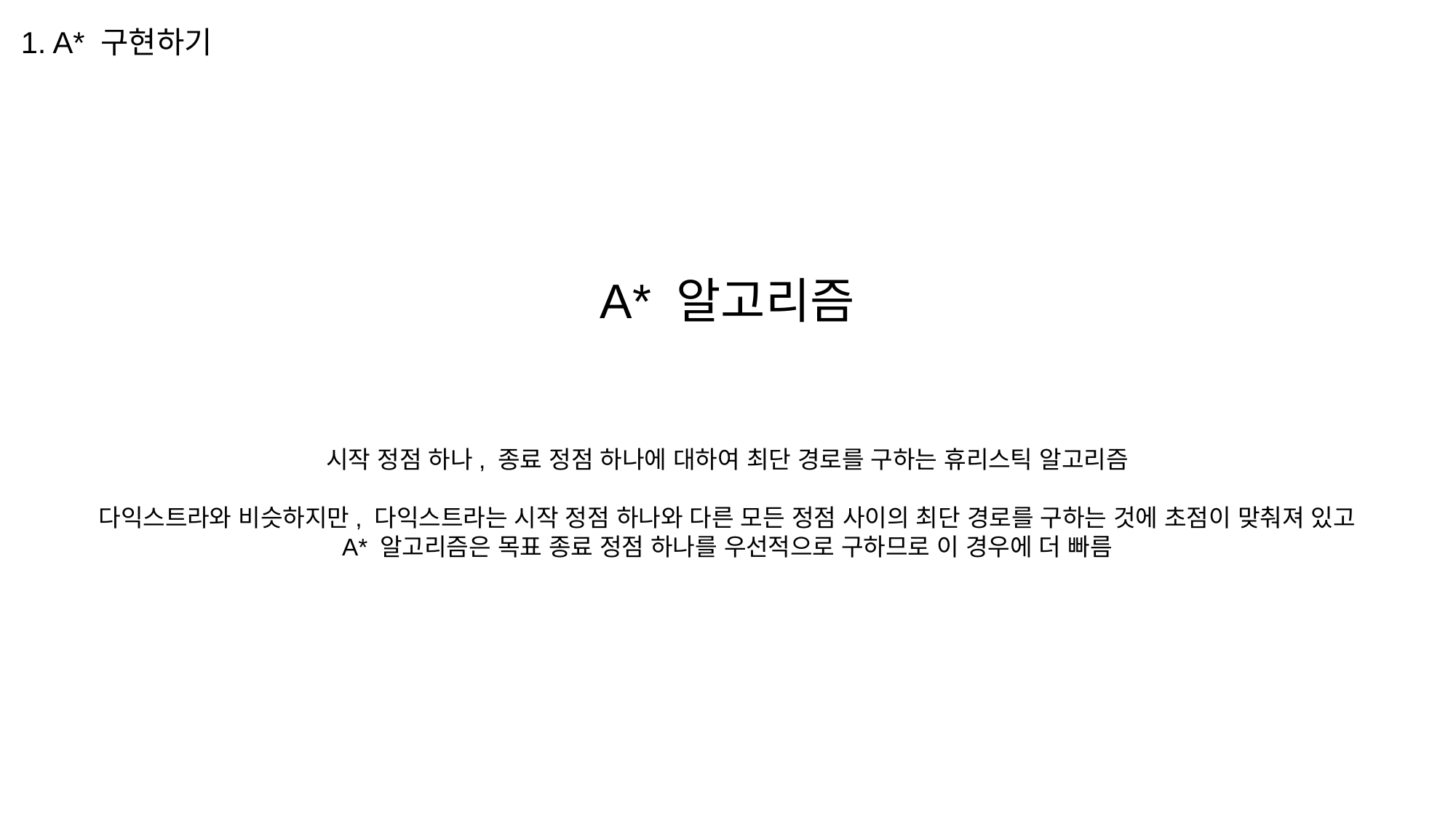

1. A* 구현하기
A* 알고리즘
시작 정점 하나, 종료 정점 하나에 대하여 최단 경로를 구하는 휴리스틱 알고리즘

다익스트라와 비슷하지만, 다익스트라는 시작 정점 하나와 다른 모든 정점 사이의 최단 경로를 구하는 것에 초점이 맞춰져 있고
A* 알고리즘은 목표 종료 정점 하나를 우선적으로 구하므로 이 경우에 더 빠름